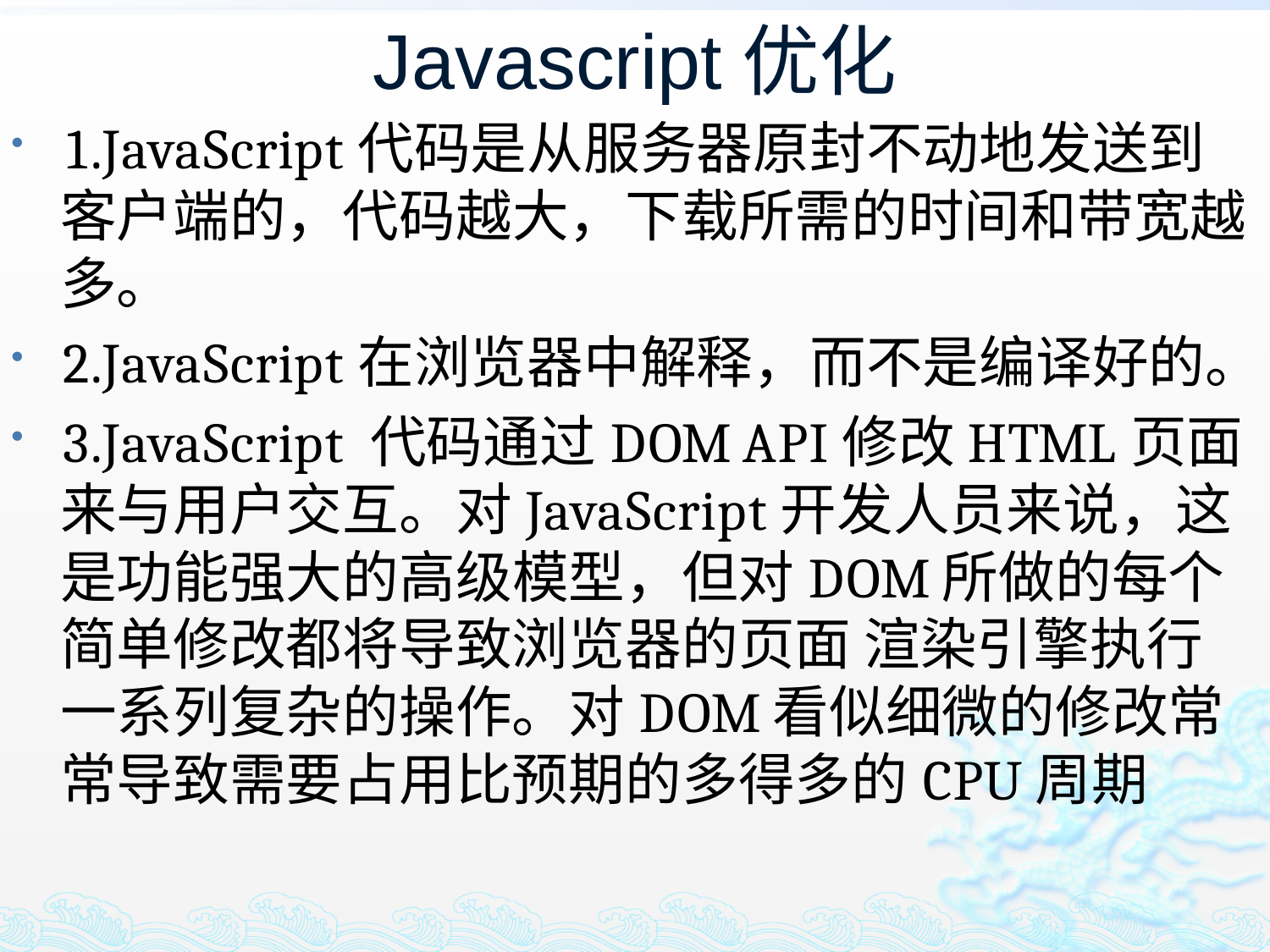

# Javascript优化
1.JavaScript代码是从服务器原封不动地发送到客户端的，代码越大，下载所需的时间和带宽越多。
2.JavaScript在浏览器中解释，而不是编译好的。
3.JavaScript 代码通过DOM API修改HTML页面来与用户交互。对JavaScript开发人员来说，这是功能强大的高级模型，但对DOM所做的每个简单修改都将导致浏览器的页面 渲染引擎执行一系列复杂的操作。对DOM看似细微的修改常常导致需要占用比预期的多得多的CPU周期